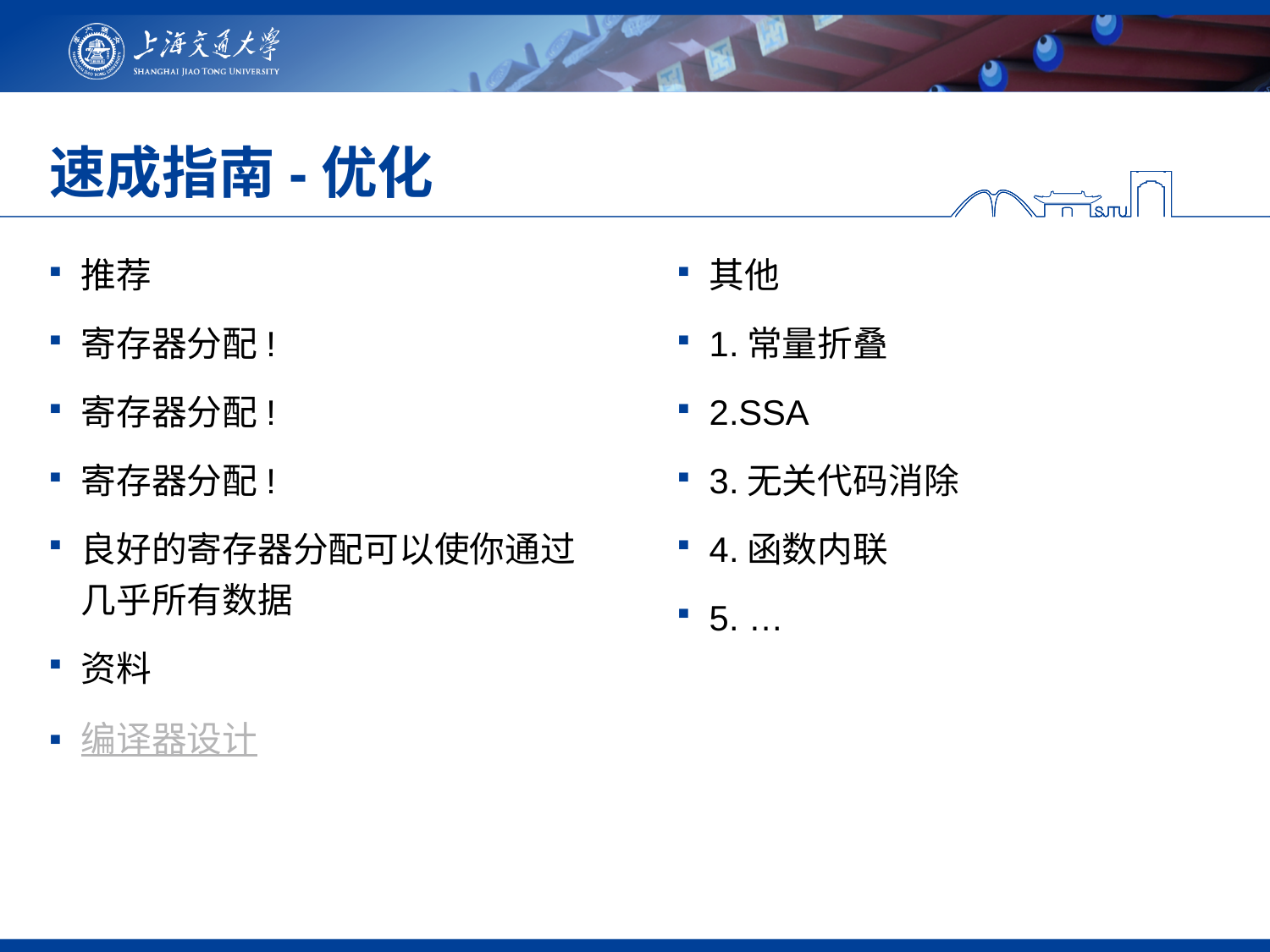

# 速成指南-优化
推荐
寄存器分配!
寄存器分配!
寄存器分配!
良好的寄存器分配可以使你通过几乎所有数据
资料
编译器设计

其他
1.常量折叠
2.SSA
3.无关代码消除
4.函数内联
5. …